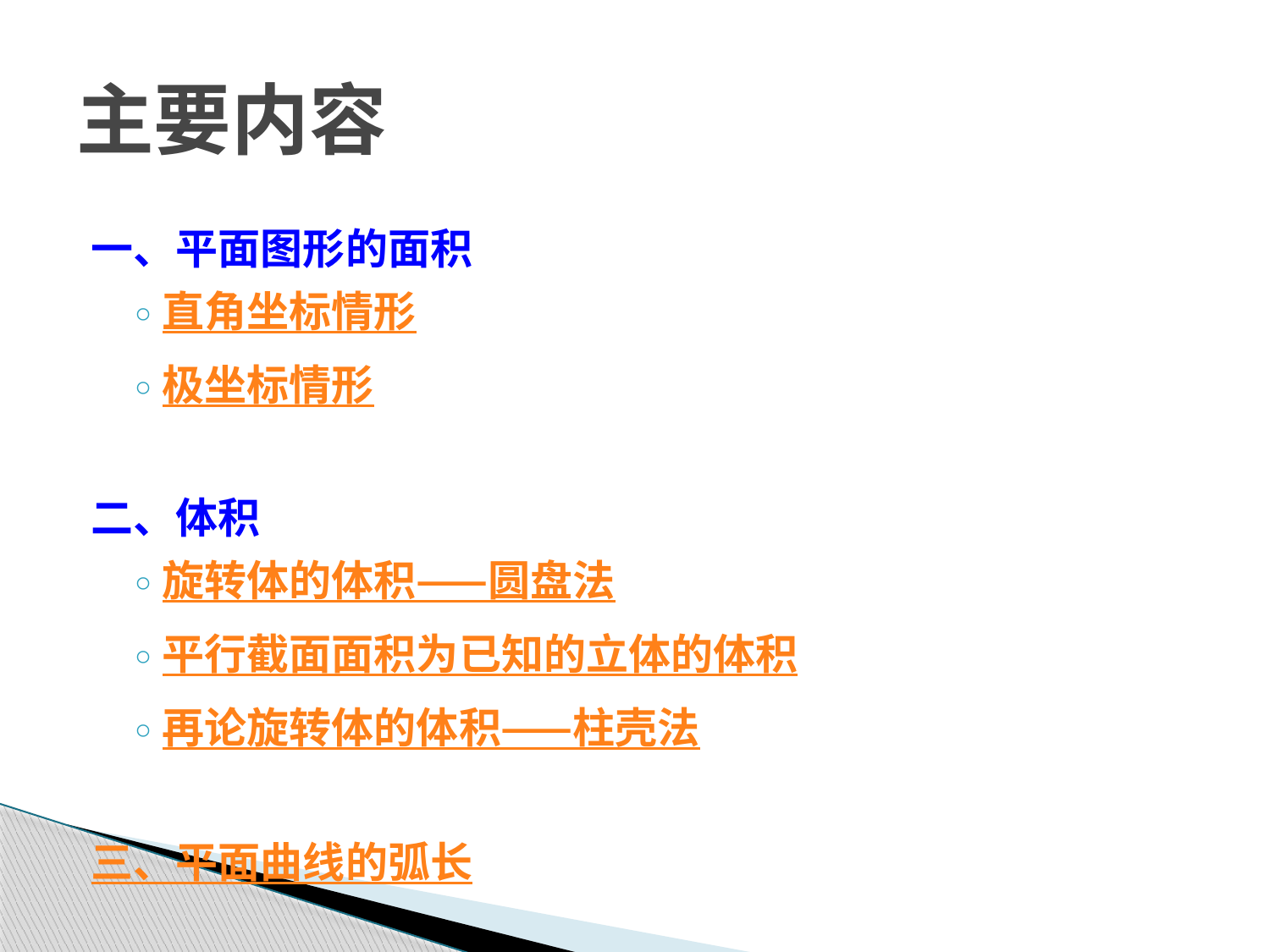

# 主要内容
一、平面图形的面积
直角坐标情形
极坐标情形

二、体积
旋转体的体积——圆盘法
平行截面面积为已知的立体的体积
再论旋转体的体积——柱壳法

三、平面曲线的弧长